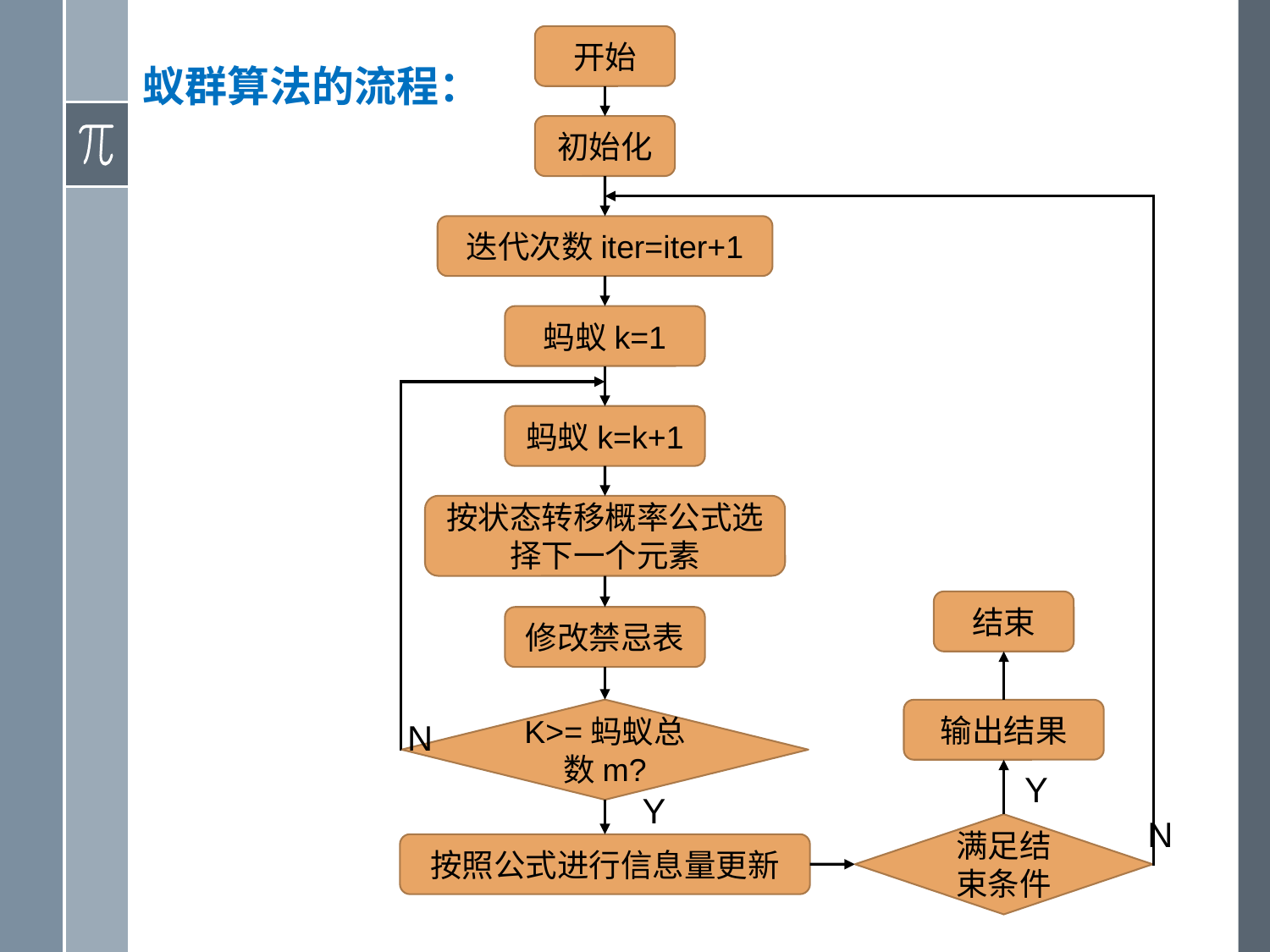

开始
蚁群算法的流程：

初始化
迭代次数iter=iter+1
蚂蚁k=1
蚂蚁k=k+1
按状态转移概率公式选择下一个元素
结束
修改禁忌表
K>=蚂蚁总数m?
输出结果
N
Y
Y
N
满足结束条件
按照公式进行信息量更新